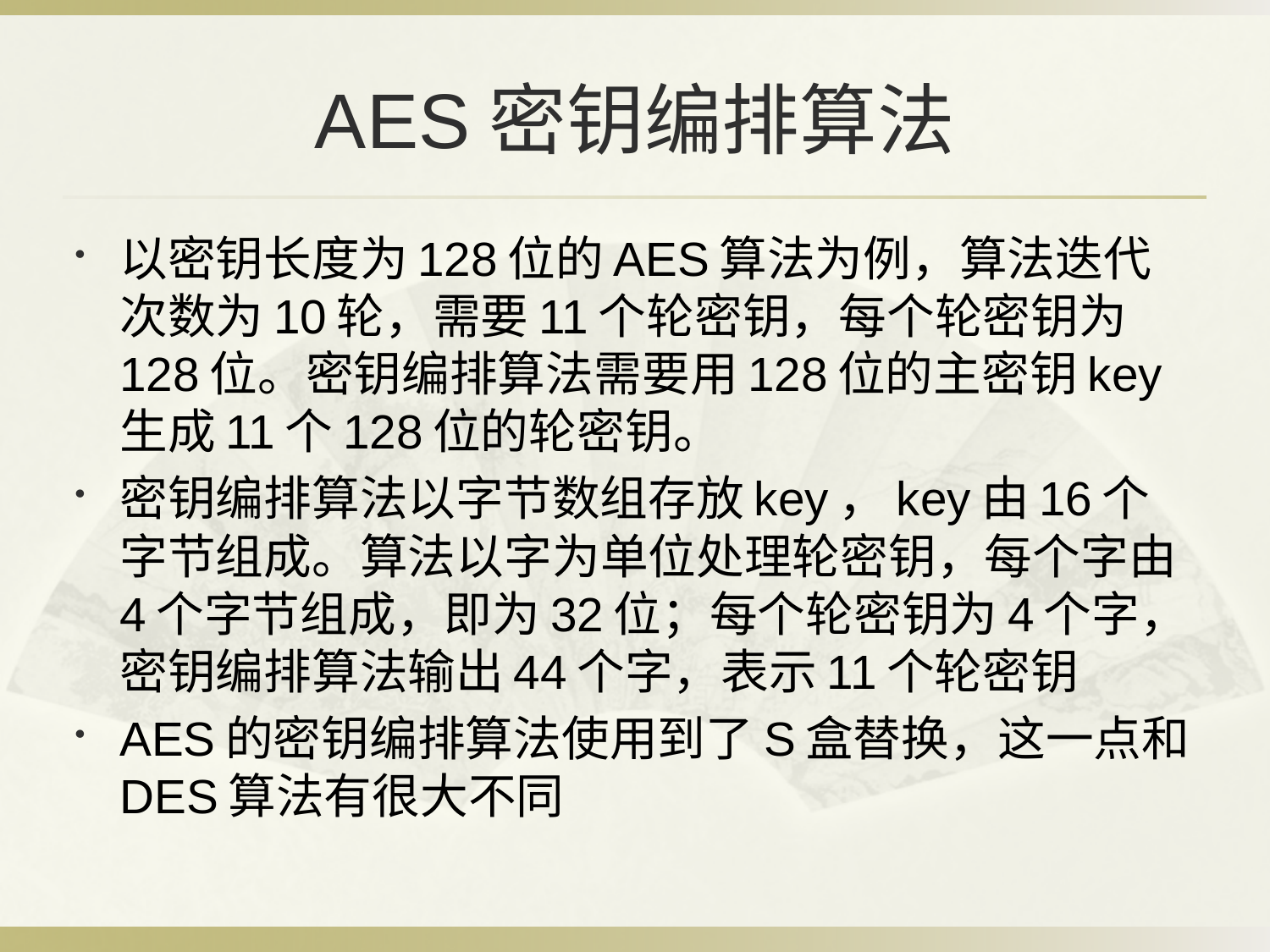

# AES密钥编排算法
以密钥长度为128位的AES算法为例，算法迭代次数为10轮，需要11个轮密钥，每个轮密钥为128位。密钥编排算法需要用128位的主密钥key生成11个128位的轮密钥。
密钥编排算法以字节数组存放key，key由16个字节组成。算法以字为单位处理轮密钥，每个字由4个字节组成，即为32位；每个轮密钥为4个字，密钥编排算法输出44个字，表示11个轮密钥
AES的密钥编排算法使用到了S盒替换，这一点和DES算法有很大不同